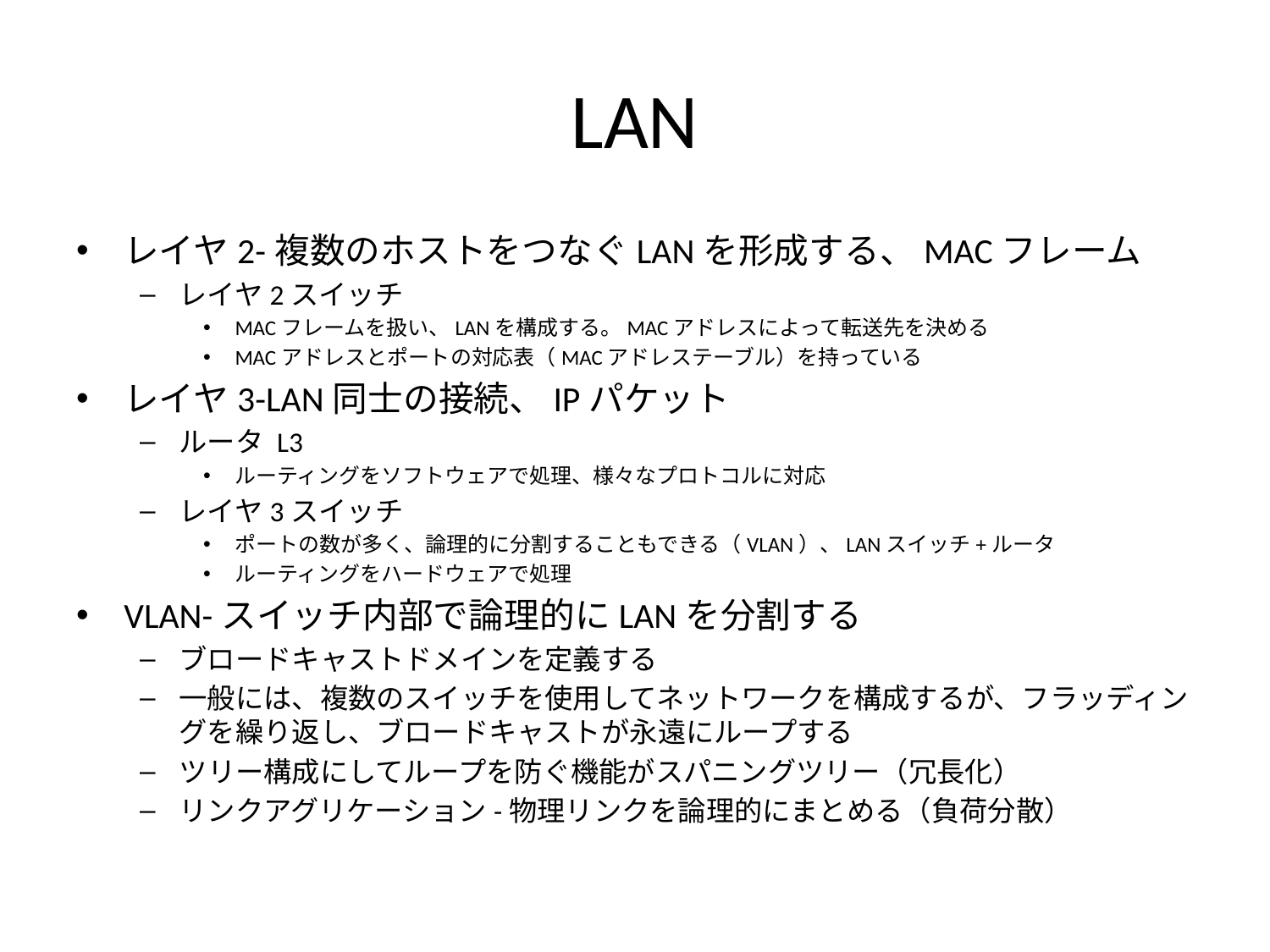

# LAN
レイヤ2-複数のホストをつなぐLANを形成する、MACフレーム
レイヤ2スイッチ
MACフレームを扱い、LANを構成する。MACアドレスによって転送先を決める
MACアドレスとポートの対応表（MACアドレステーブル）を持っている
レイヤ3-LAN同士の接続、IPパケット
ルータ L3
ルーティングをソフトウェアで処理、様々なプロトコルに対応
レイヤ3スイッチ
ポートの数が多く、論理的に分割することもできる（VLAN）、LANスイッチ+ルータ
ルーティングをハードウェアで処理
VLAN-スイッチ内部で論理的にLANを分割する
ブロードキャストドメインを定義する
一般には、複数のスイッチを使用してネットワークを構成するが、フラッディングを繰り返し、ブロードキャストが永遠にループする
ツリー構成にしてループを防ぐ機能がスパニングツリー（冗長化）
リンクアグリケーション-物理リンクを論理的にまとめる（負荷分散）